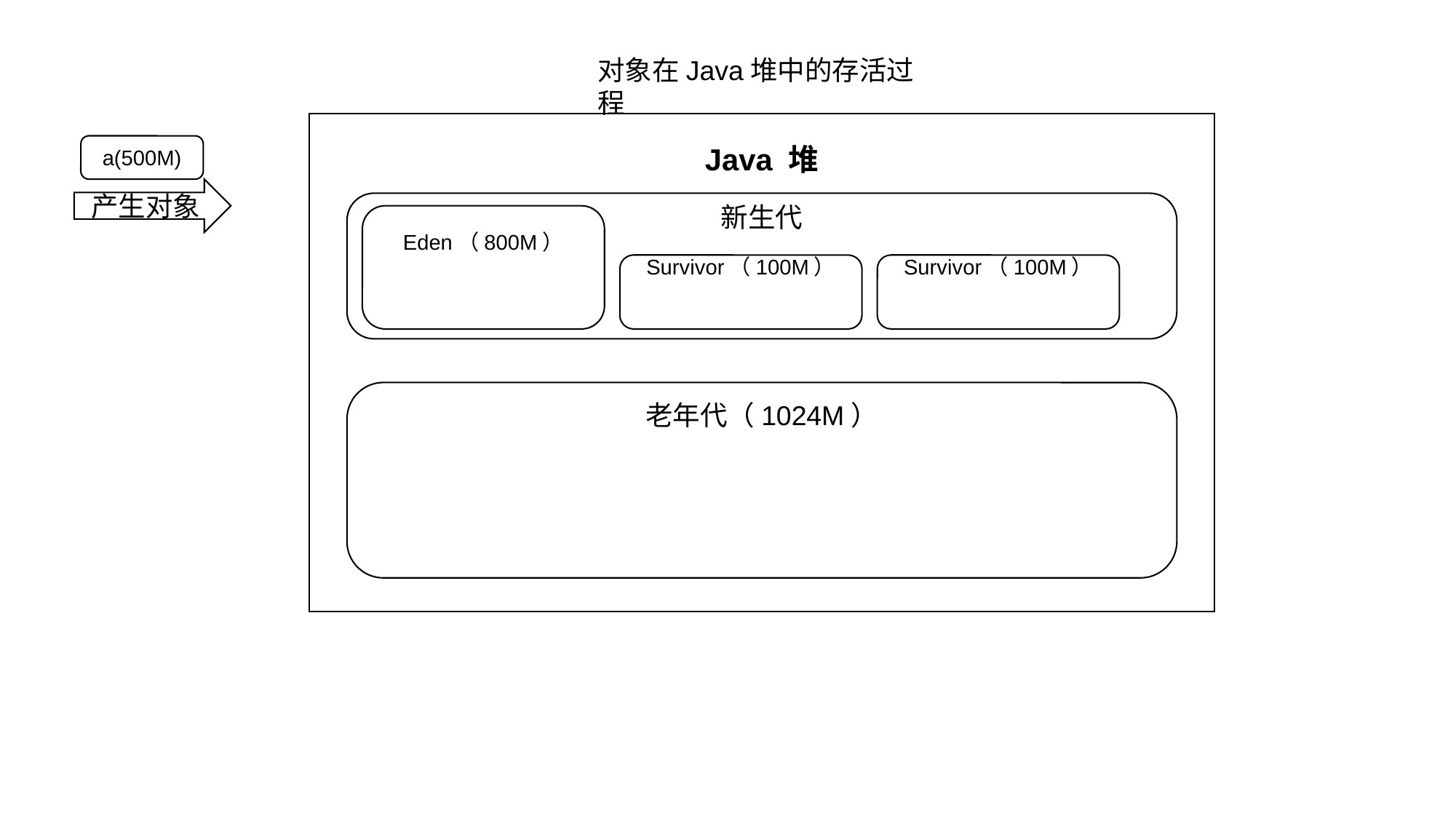

对象在Java堆中的存活过程
Java 堆

a(500M)
产生对象
新生代

Eden（800M）

Survivor（100M）

Survivor（100M）

老年代（1024M）